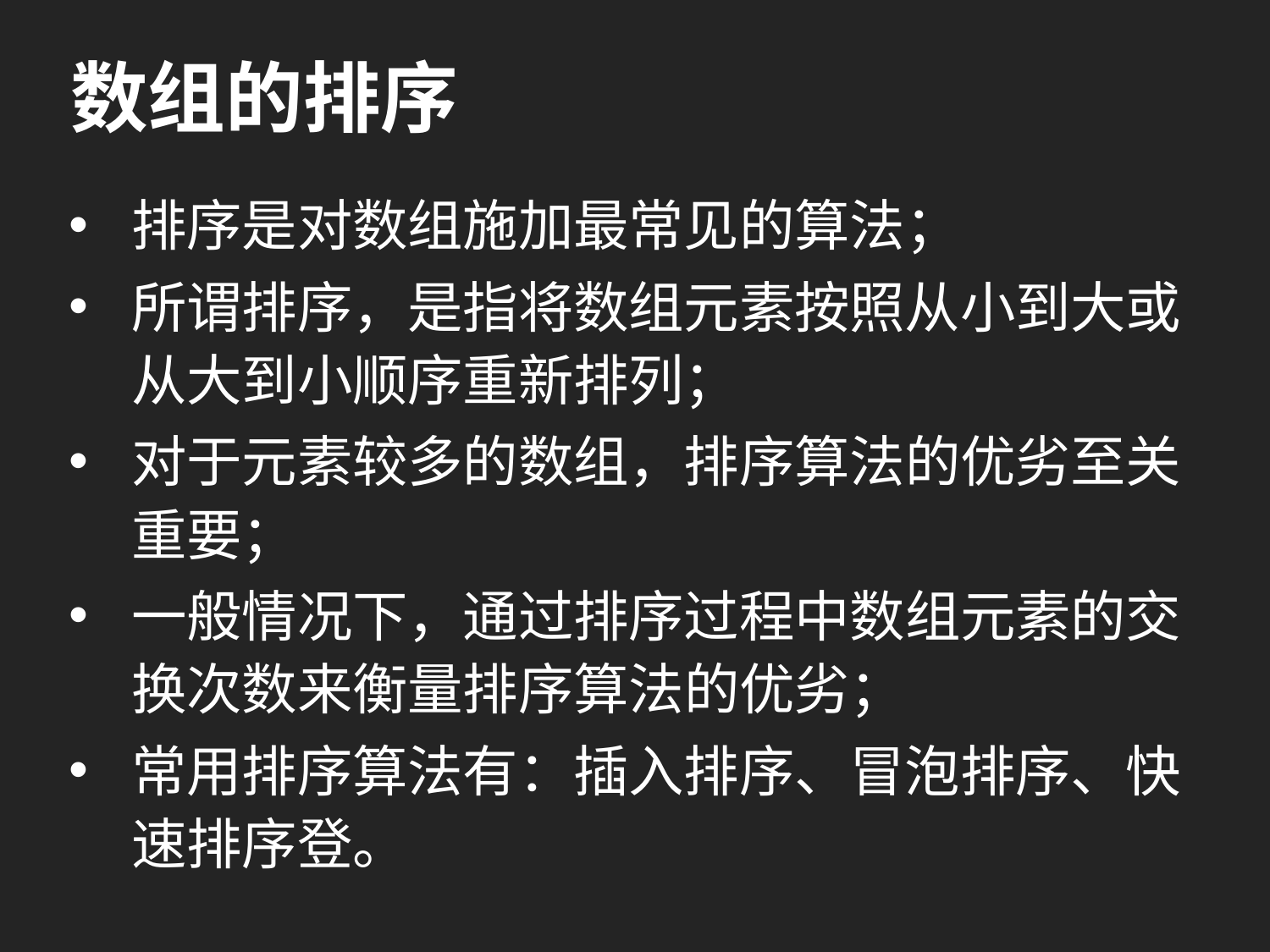

# 数组的排序
排序是对数组施加最常见的算法；
所谓排序，是指将数组元素按照从小到大或从大到小顺序重新排列；
对于元素较多的数组，排序算法的优劣至关重要；
一般情况下，通过排序过程中数组元素的交换次数来衡量排序算法的优劣；
常用排序算法有：插入排序、冒泡排序、快速排序登。